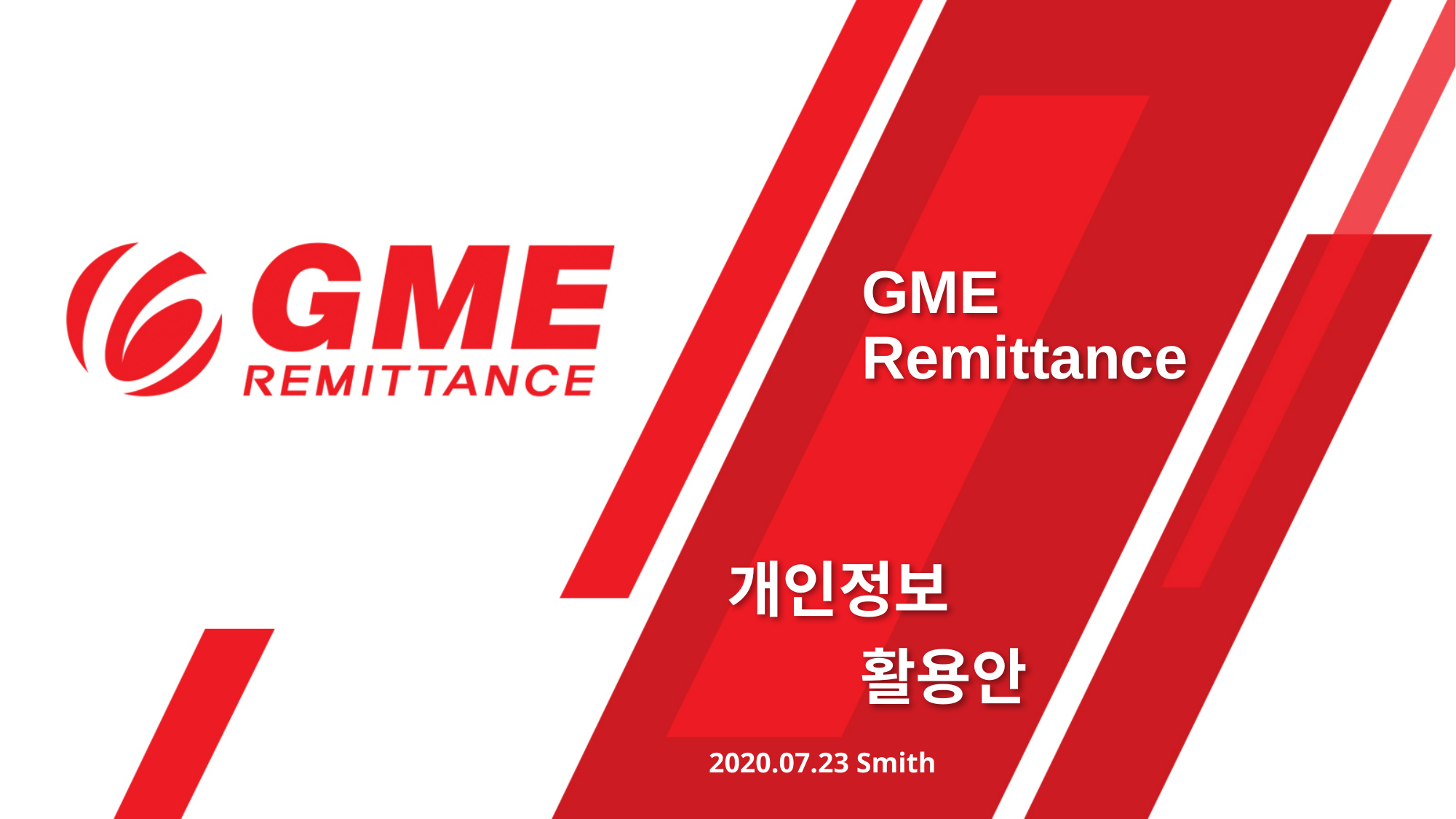

# GME Remittance
개인정보
       활용안
2020.07.23 Smith